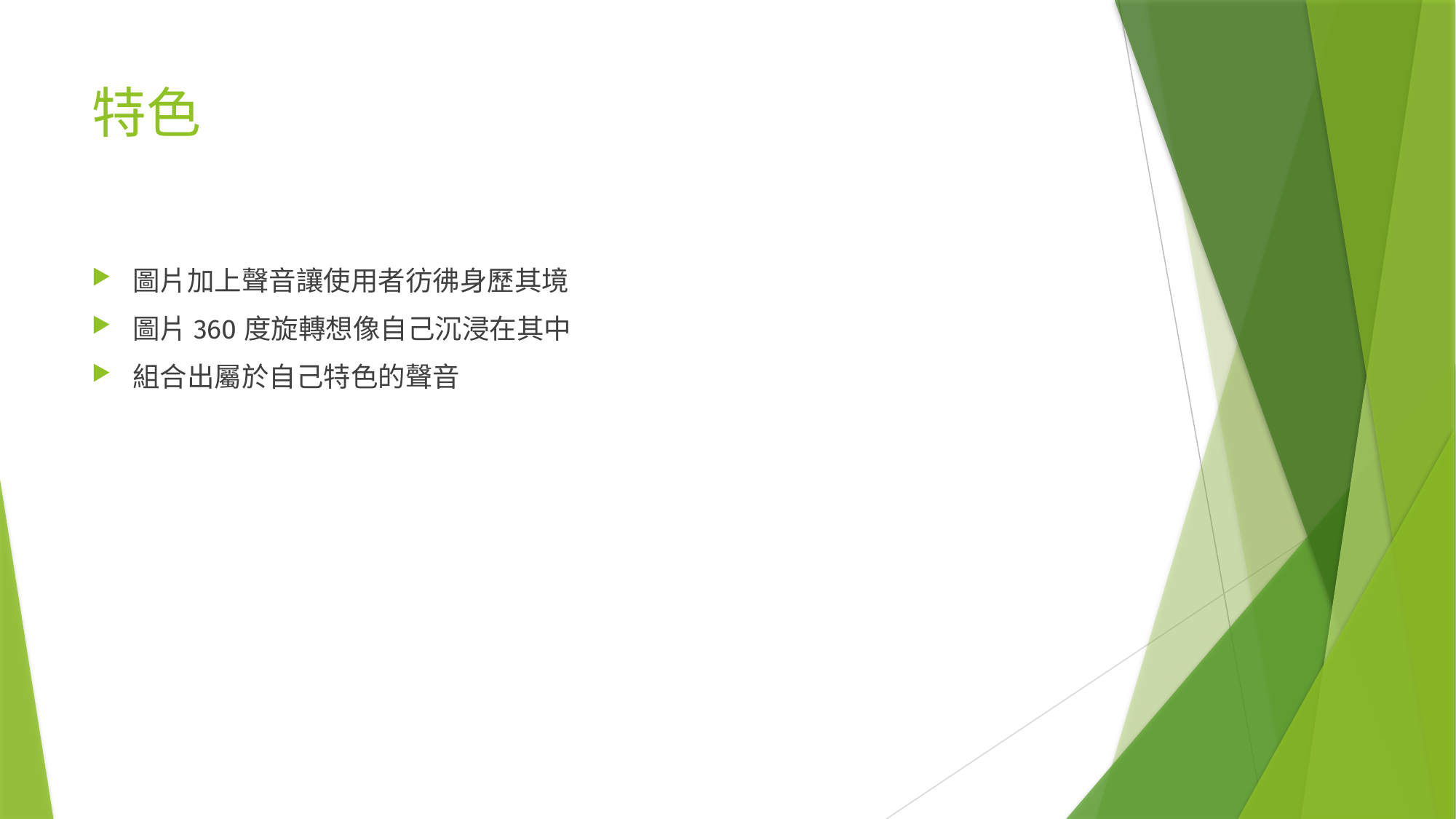

# 特色
圖片加上聲音讓使用者彷彿身歷其境
圖片360度旋轉想像自己沉浸在其中
組合出屬於自己特色的聲音